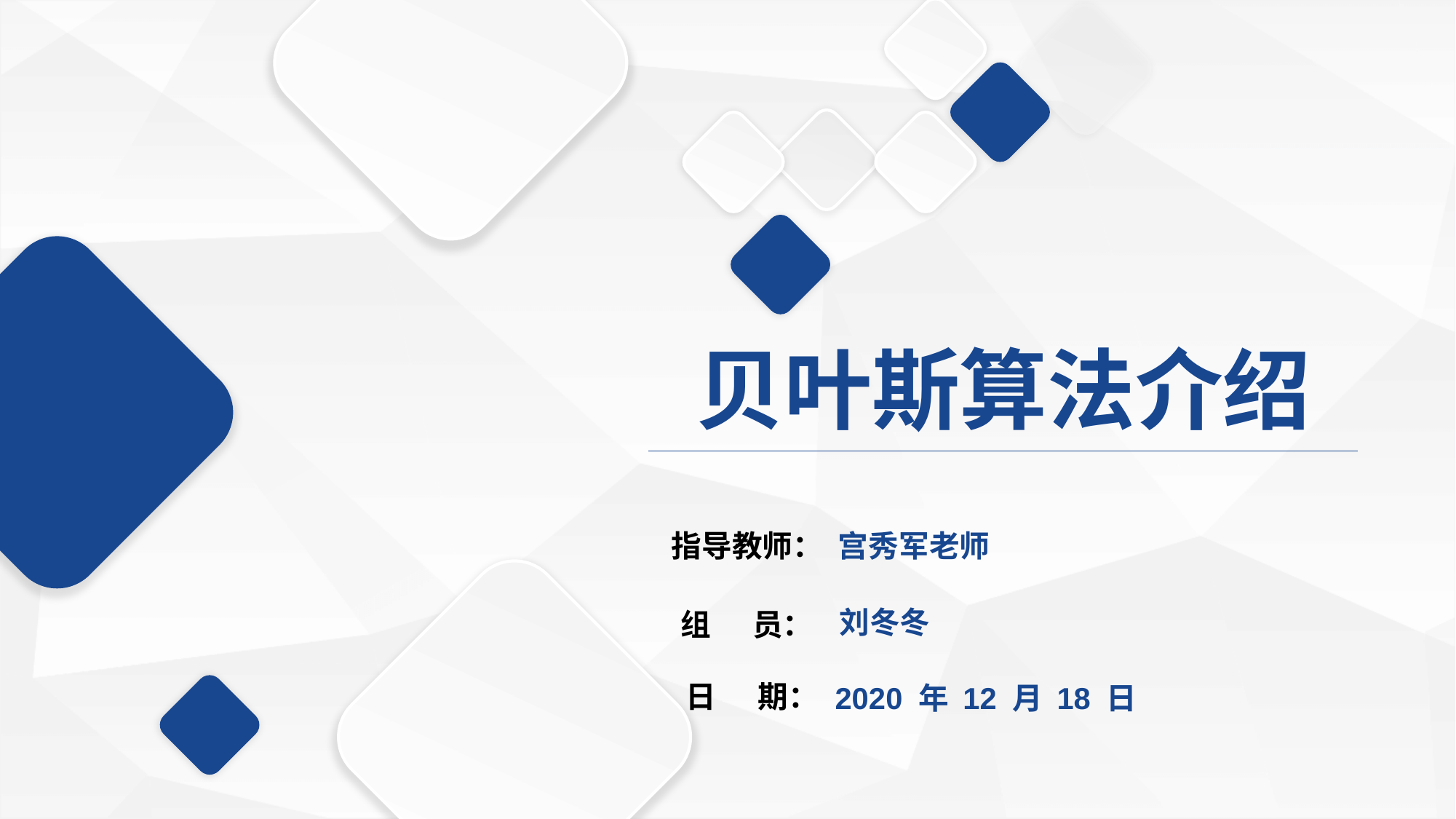

贝叶斯算法介绍
指导教师：
宫秀军老师
刘冬冬

组      员：
日      期：
2020 年 12 月 18 日